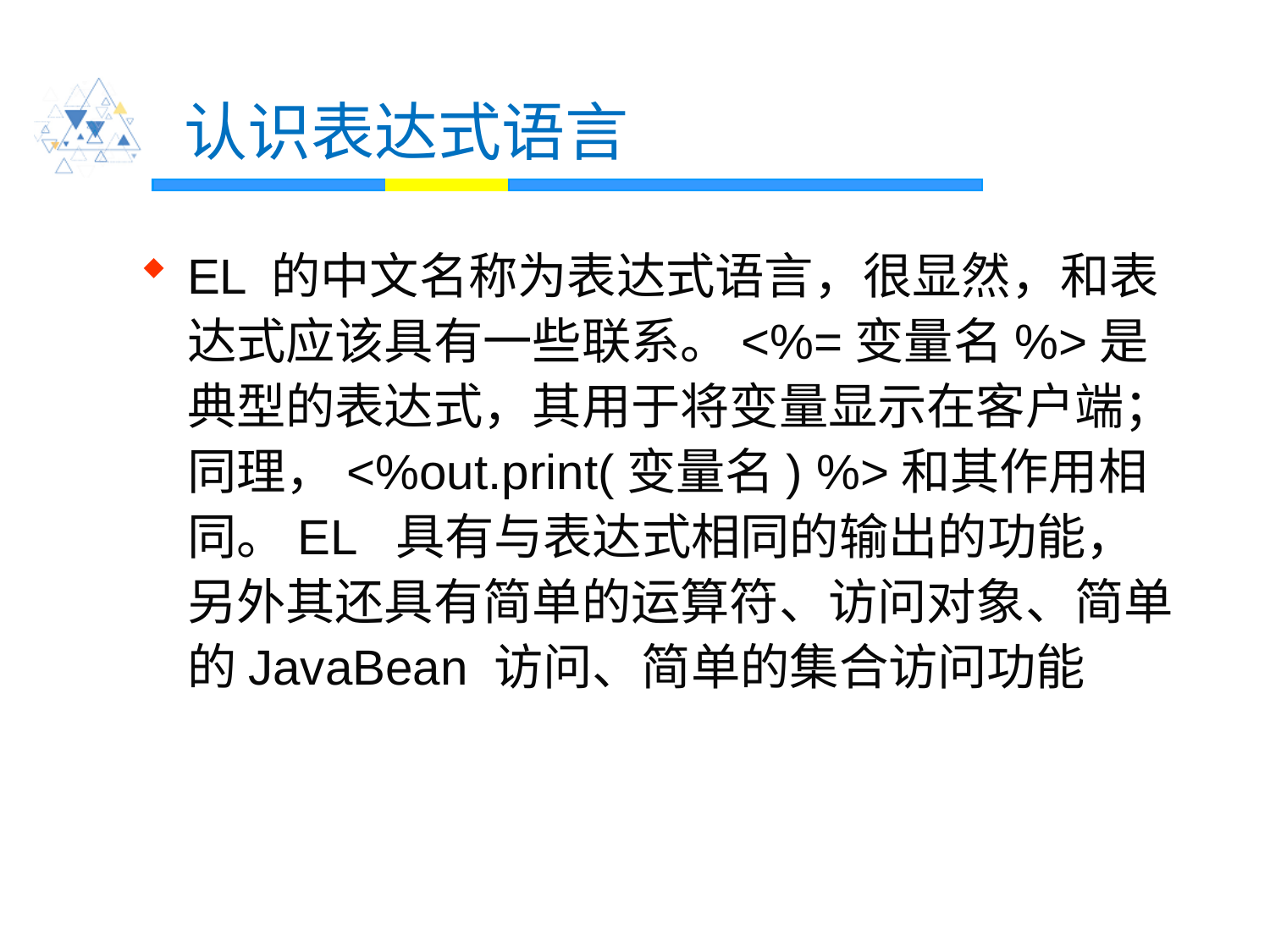

# 认识表达式语言
EL 的中文名称为表达式语言，很显然，和表达式应该具有一些联系。<%=变量名%>是典型的表达式，其用于将变量显示在客户端；同理，<%out.print(变量名) %>和其作用相同。EL  具有与表达式相同的输出的功能，另外其还具有简单的运算符、访问对象、简单的JavaBean 访问、简单的集合访问功能